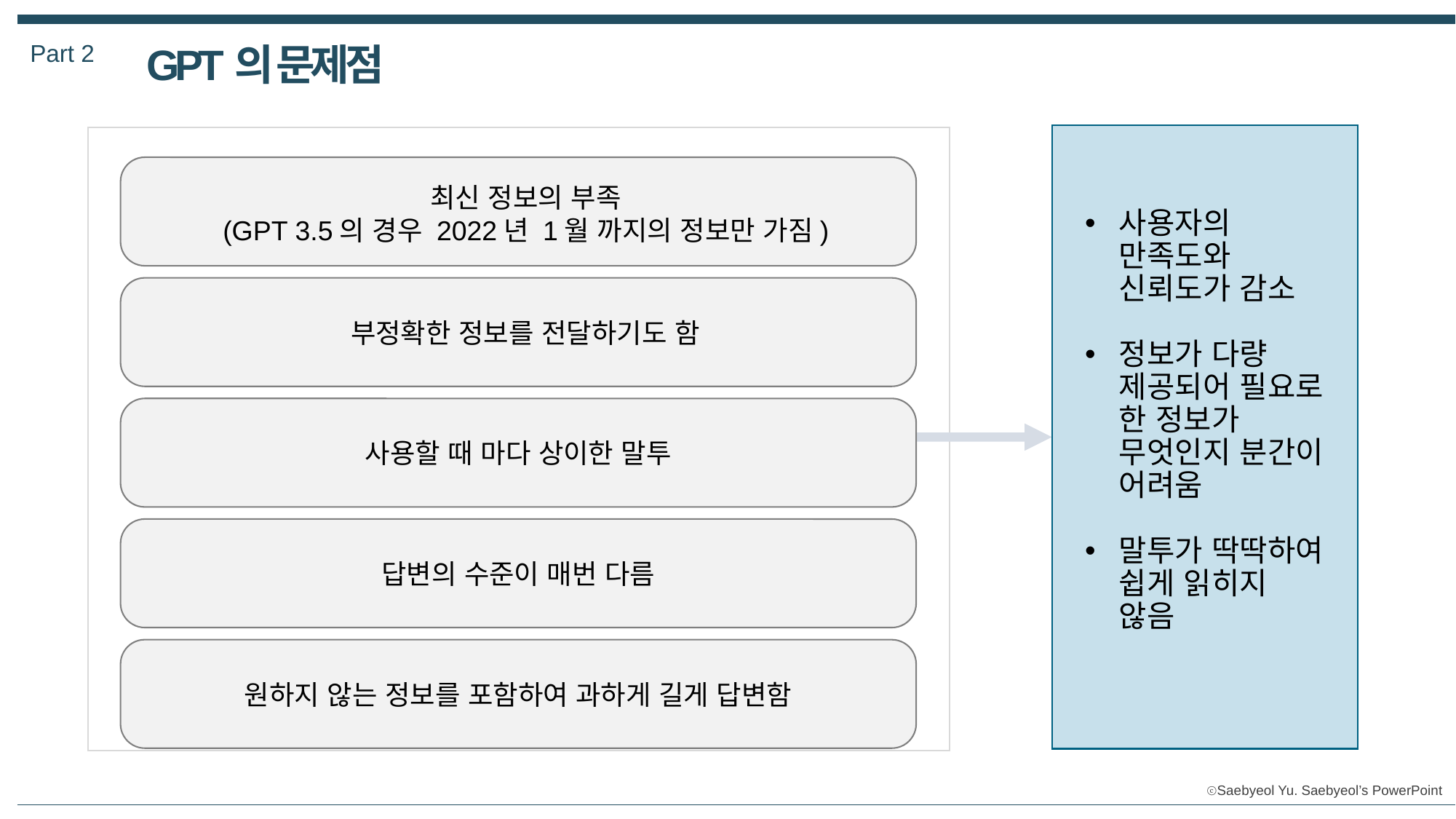

Part 2
GPT의 문제점

최신 정보의 부족
(GPT 3.5의 경우 2022년 1월 까지의 정보만 가짐)
사용자의 만족도와 신뢰도가 감소

정보가 다량 제공되어 필요로 한 정보가 무엇인지 분간이 어려움

말투가 딱딱하여 쉽게 읽히지 않음

 부정확한 정보를 전달하기도 함

사용할 때 마다 상이한 말투

답변의 수준이 매번 다름

원하지 않는 정보를 포함하여 과하게 길게 답변함